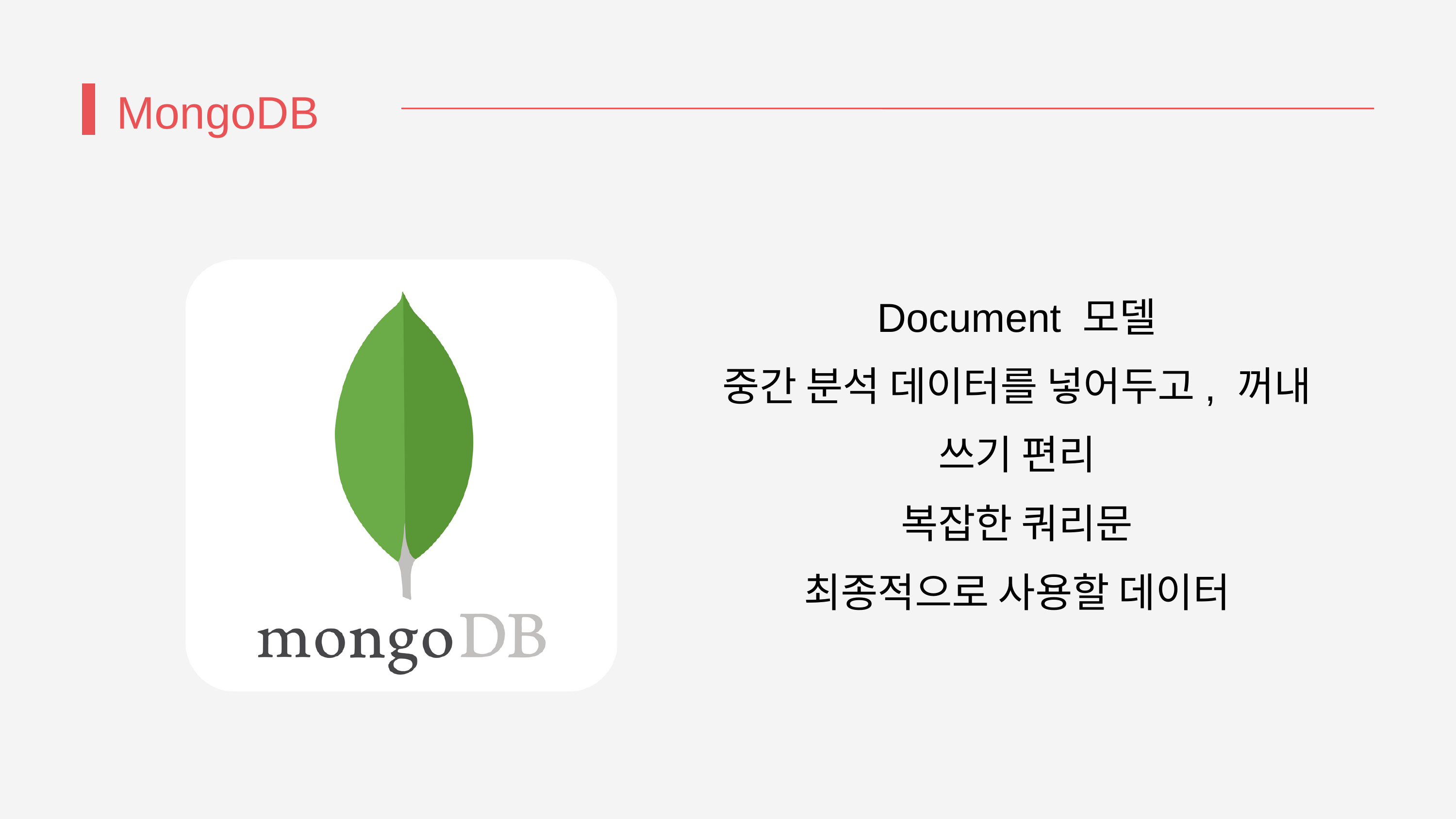

MongoDB

Document 모델
중간 분석 데이터를 넣어두고, 꺼내 쓰기 편리
복잡한 쿼리문
최종적으로 사용할 데이터